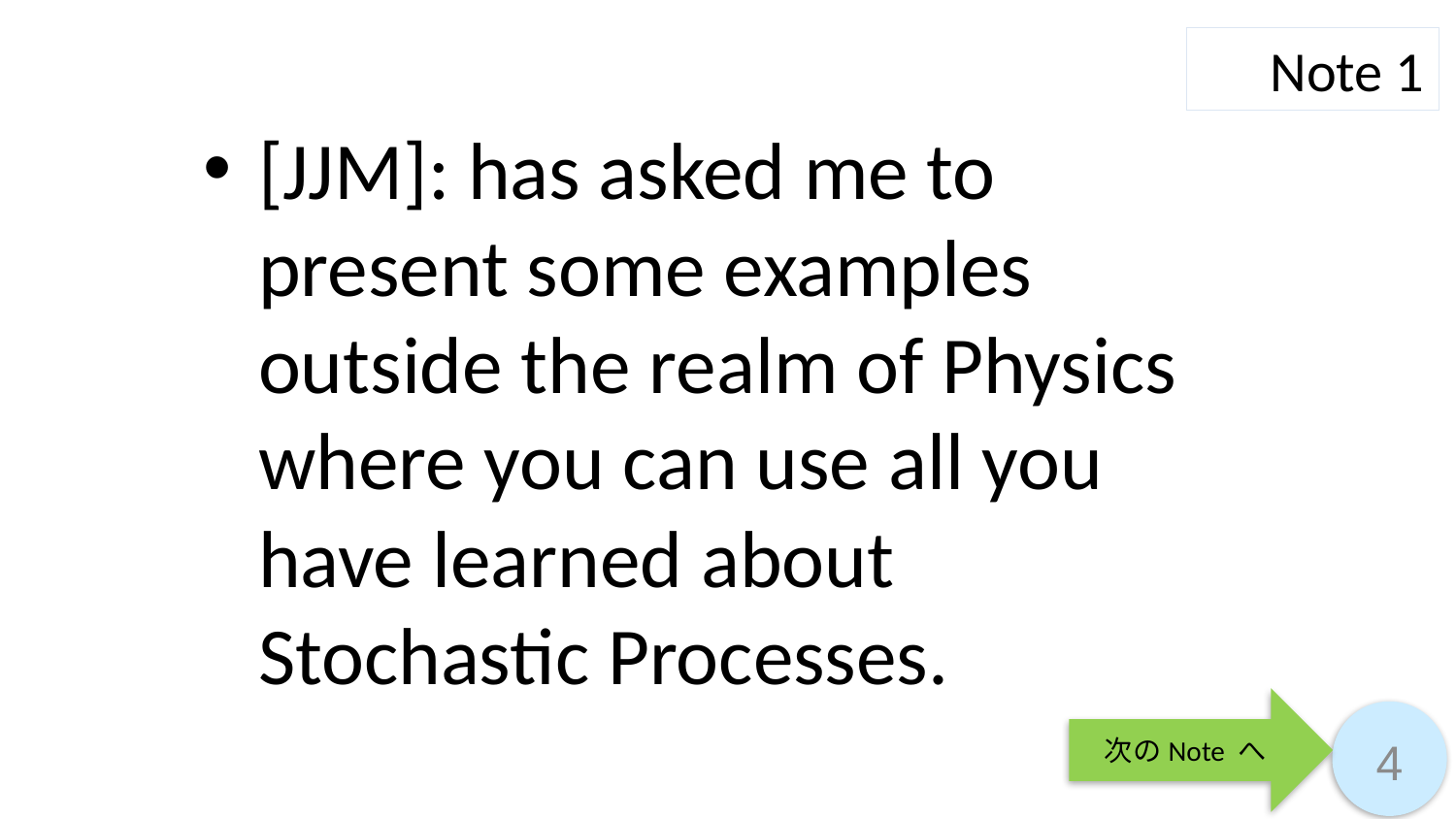

Note 1
[JJM]: has asked me to present some examples outside the realm of Physics where you can use all you have learned about Stochastic Processes.
次のNote へ
4